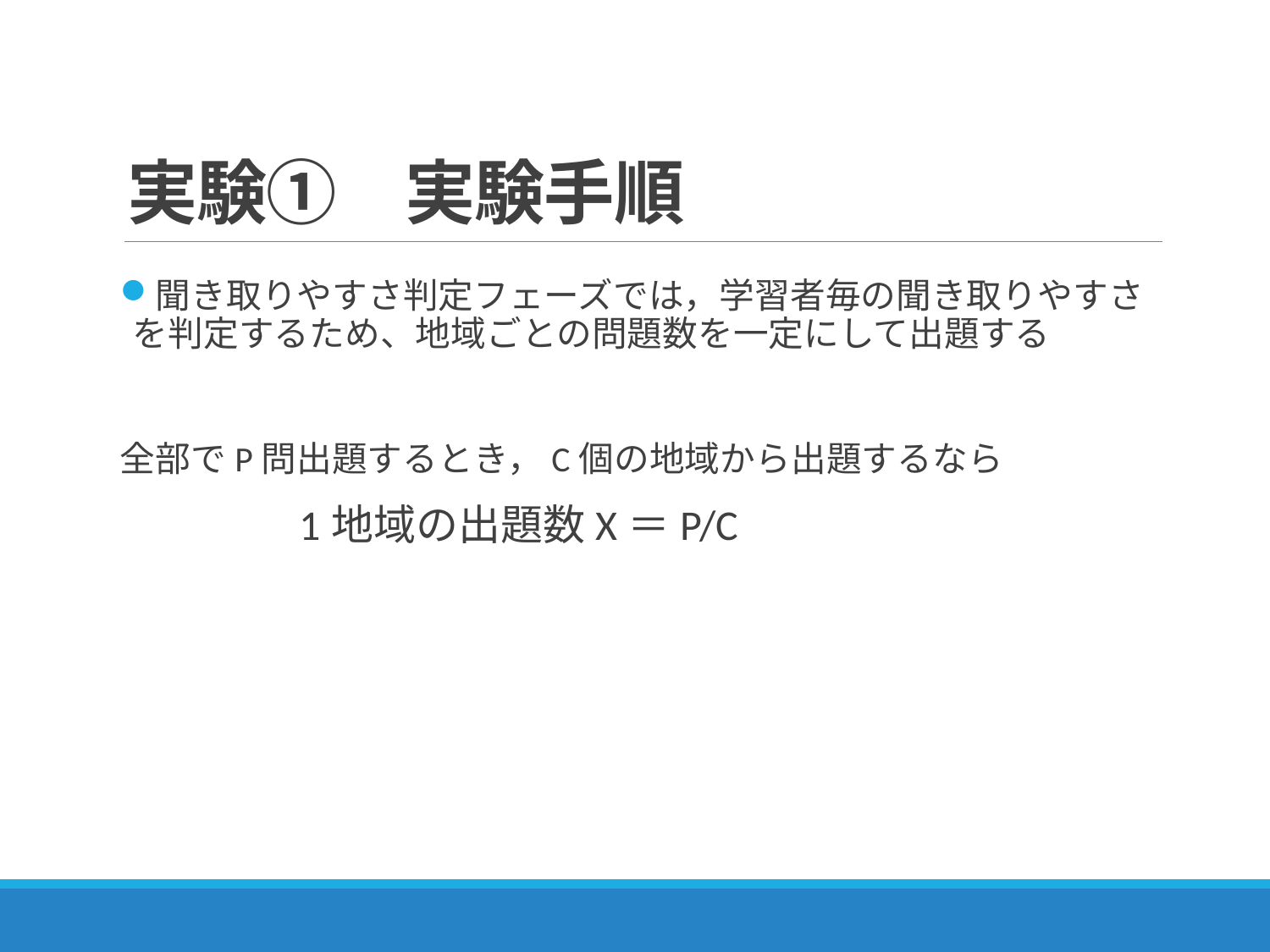

# 実験①　実験手順
聞き取りやすさ判定フェーズでは，学習者毎の聞き取りやすさを判定するため、地域ごとの問題数を一定にして出題する

全部でP問出題するとき，C個の地域から出題するなら
　　　　1地域の出題数X＝P/C

35